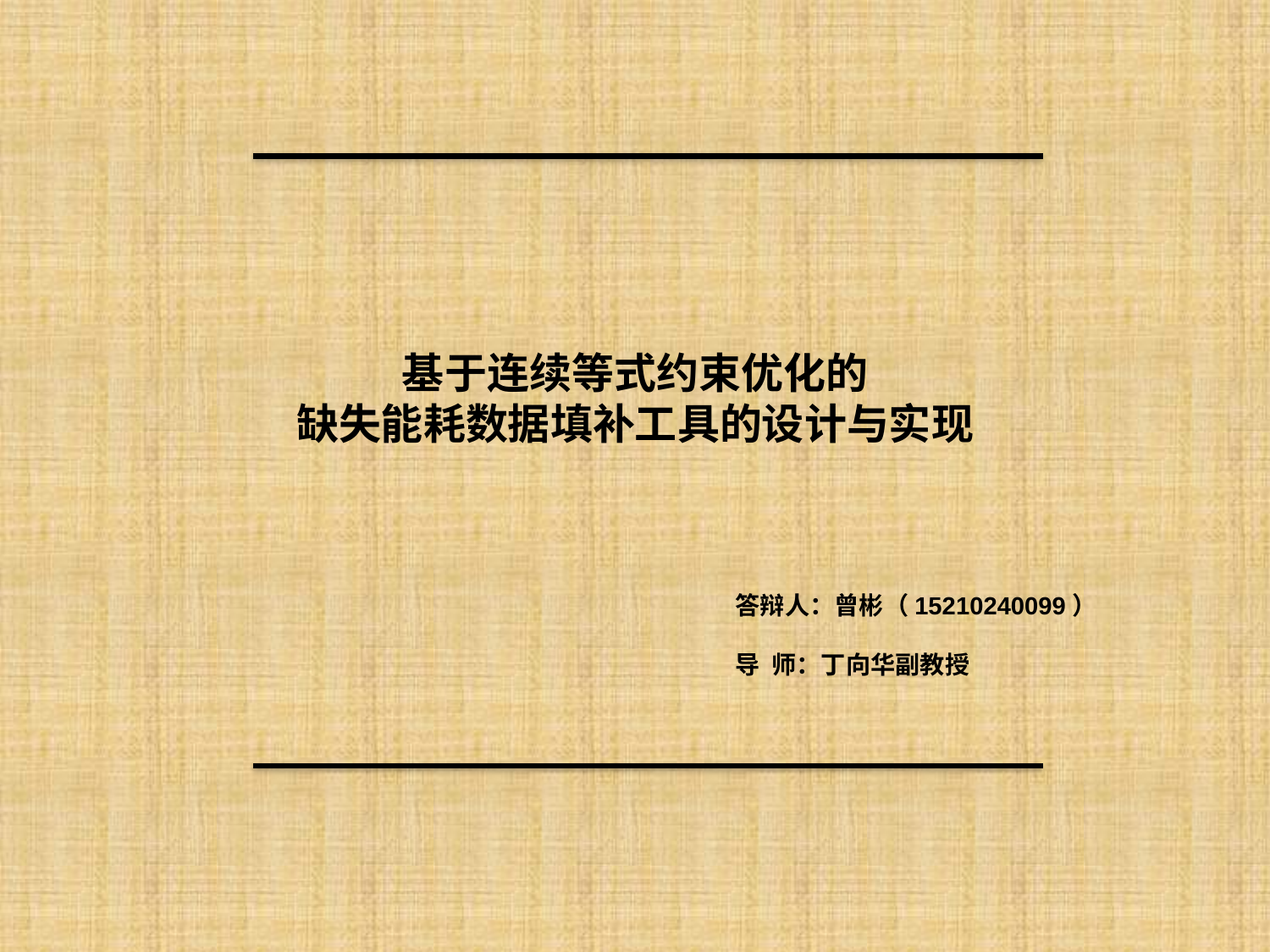

# 基于连续等式约束优化的 缺失能耗数据填补工具的设计与实现
答辩人：曾彬（15210240099）

导  师：丁向华副教授